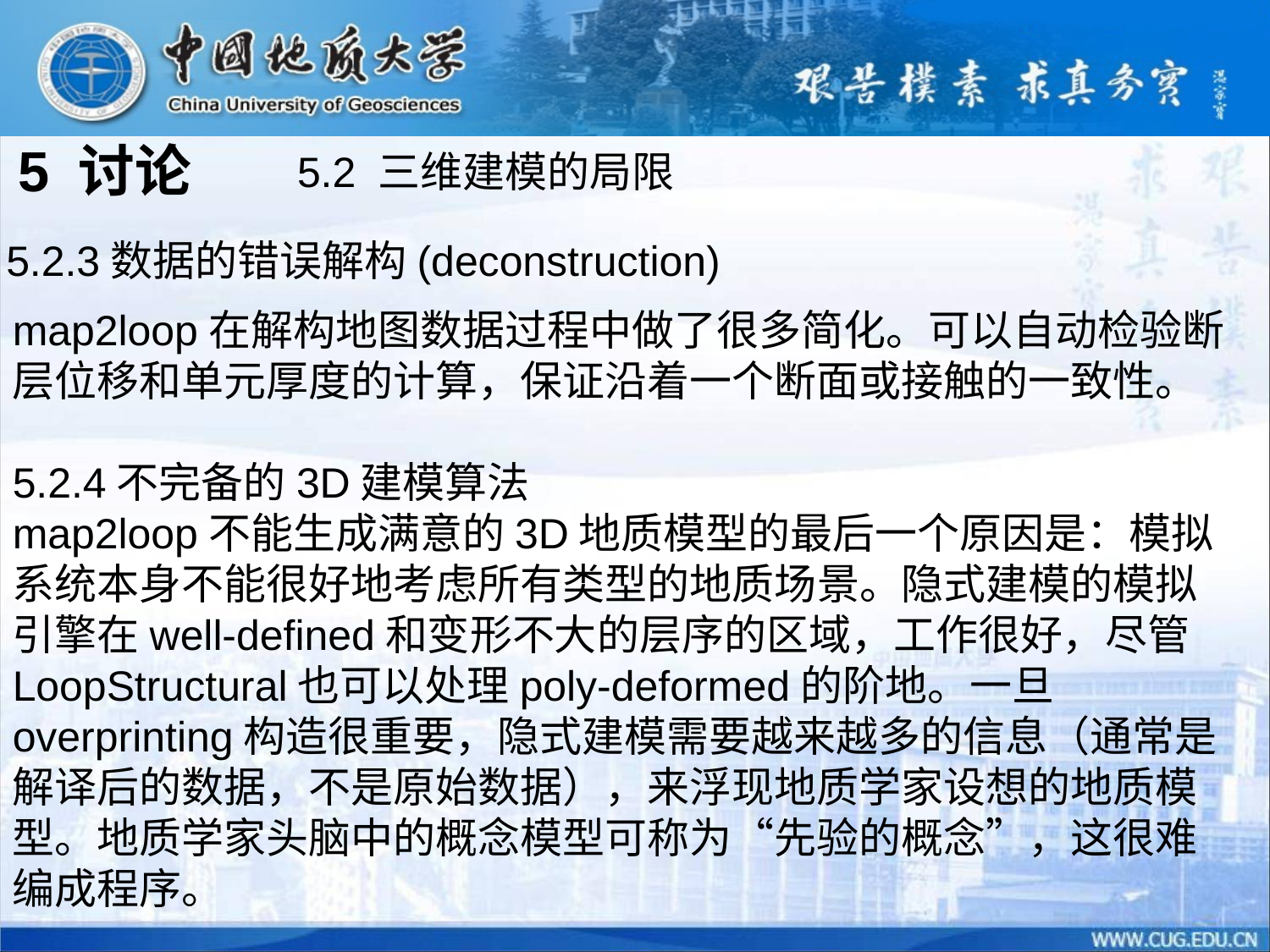

5 讨论
5.2 三维建模的局限
5.2.3数据的错误解构(deconstruction)
map2loop在解构地图数据过程中做了很多简化。可以自动检验断层位移和单元厚度的计算，保证沿着一个断面或接触的一致性。

5.2.4不完备的3D建模算法
map2loop不能生成满意的3D地质模型的最后一个原因是：模拟系统本身不能很好地考虑所有类型的地质场景。隐式建模的模拟引擎在well-defined和变形不大的层序的区域，工作很好，尽管LoopStructural也可以处理poly-deformed的阶地。一旦overprinting构造很重要，隐式建模需要越来越多的信息（通常是解译后的数据，不是原始数据），来浮现地质学家设想的地质模型。地质学家头脑中的概念模型可称为“先验的概念”，这很难编成程序。